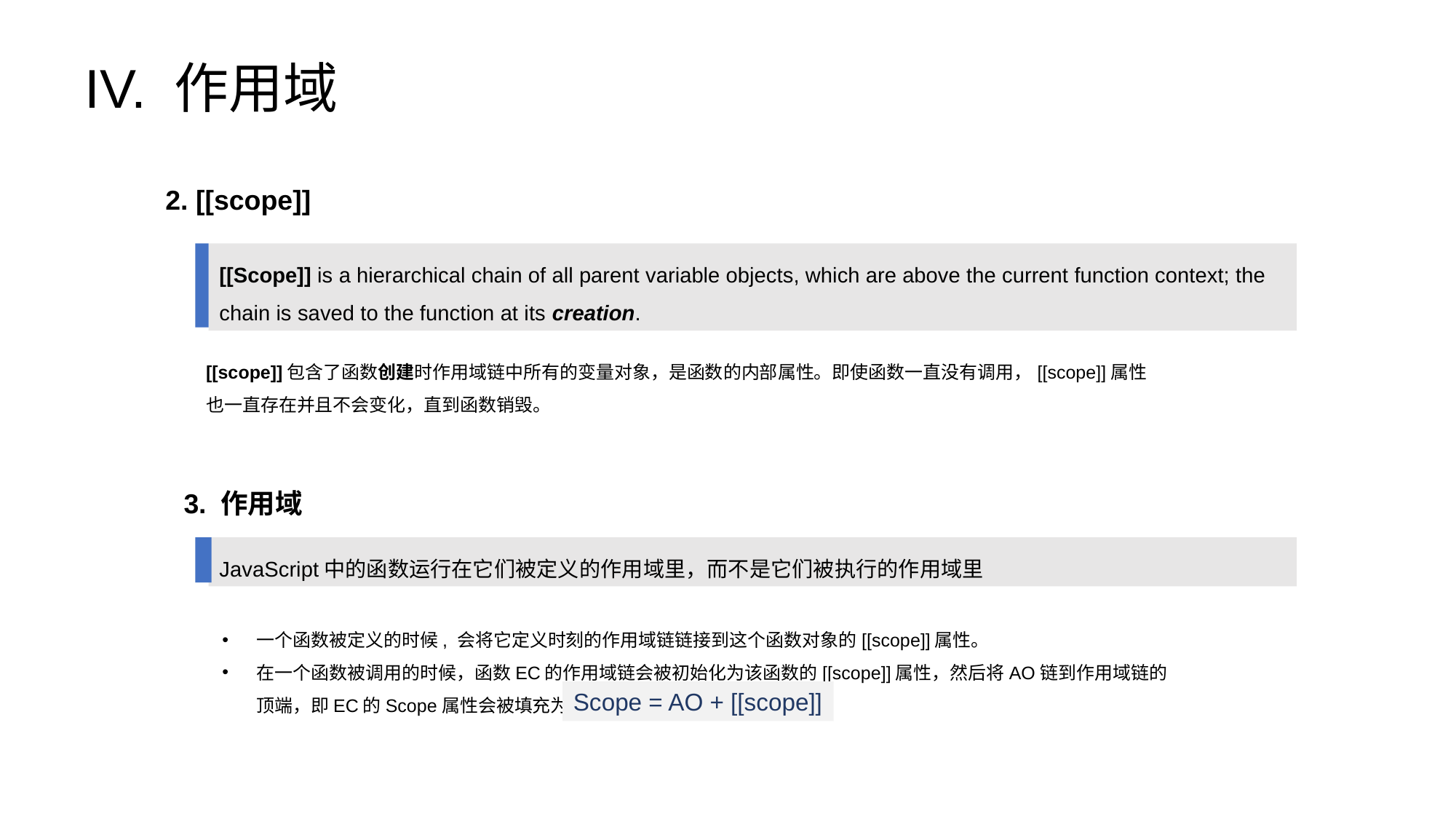

IV. 作用域
2. [[scope]]
[[Scope]] is a hierarchical chain of all parent variable objects, which are above the current function context; the chain is saved to the function at its creation.

[[scope]]包含了函数创建时作用域链中所有的变量对象，是函数的内部属性。即使函数一直没有调用，[[scope]]属性也一直存在并且不会变化，直到函数销毁。
3. 作用域
JavaScript中的函数运行在它们被定义的作用域里，而不是它们被执行的作用域里

一个函数被定义的时候, 会将它定义时刻的作用域链链接到这个函数对象的[[scope]]属性。
在一个函数被调用的时候，函数EC的作用域链会被初始化为该函数的[[scope]]属性，然后将AO链到作用域链的顶端，即EC的Scope属性会被填充为：
Scope = AO + [[scope]]